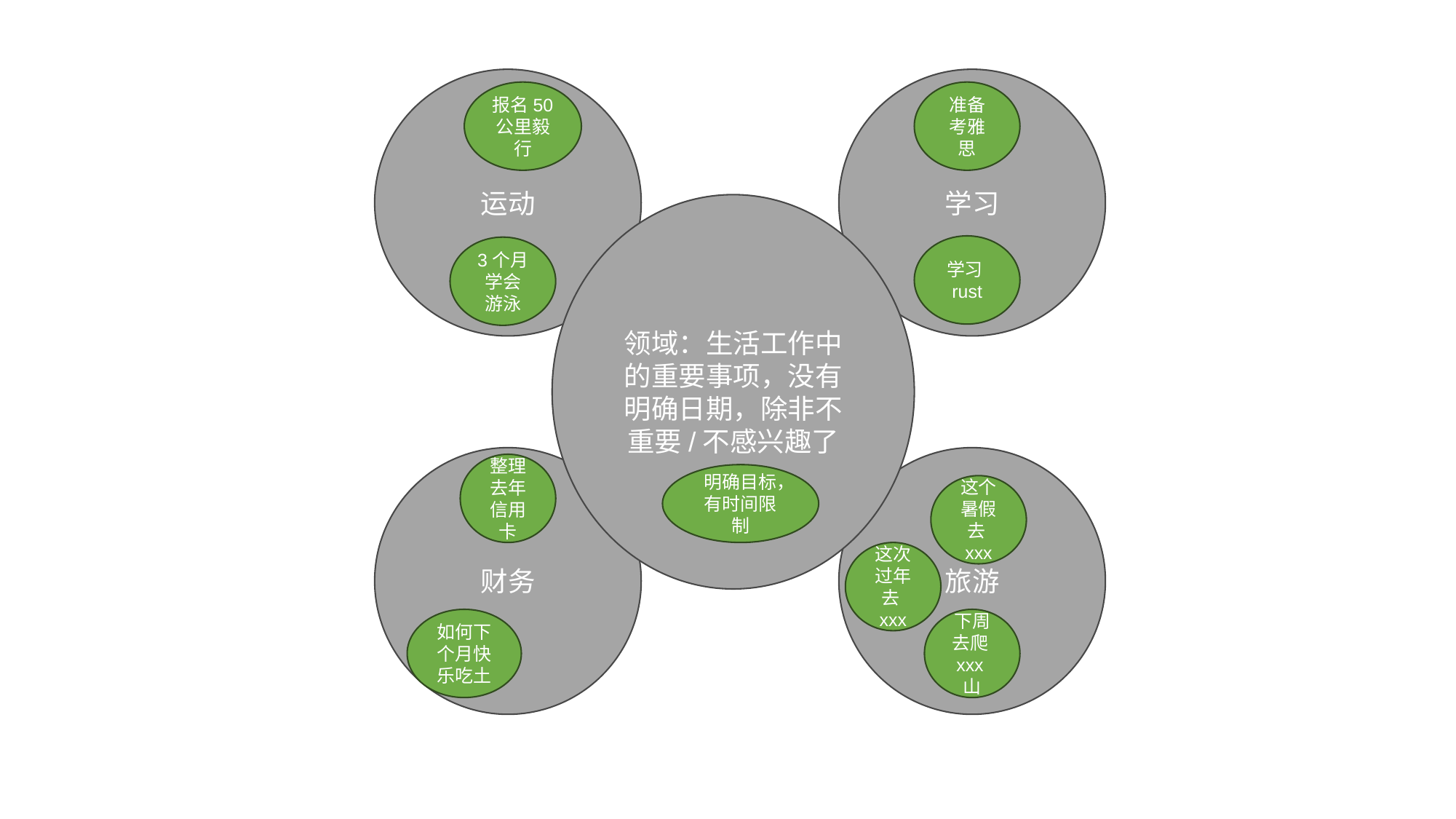

运动
学习
报名50公里毅行
准备考雅思
领域：生活工作中的重要事项，没有明确日期，除非不重要/不感兴趣了
学习rust
3个月学会游泳
财务
旅游
整理去年信用卡
明确目标，有时间限制
这个暑假去xxx
这次过年去xxx
如何下个月快乐吃土
下周去爬xxx山